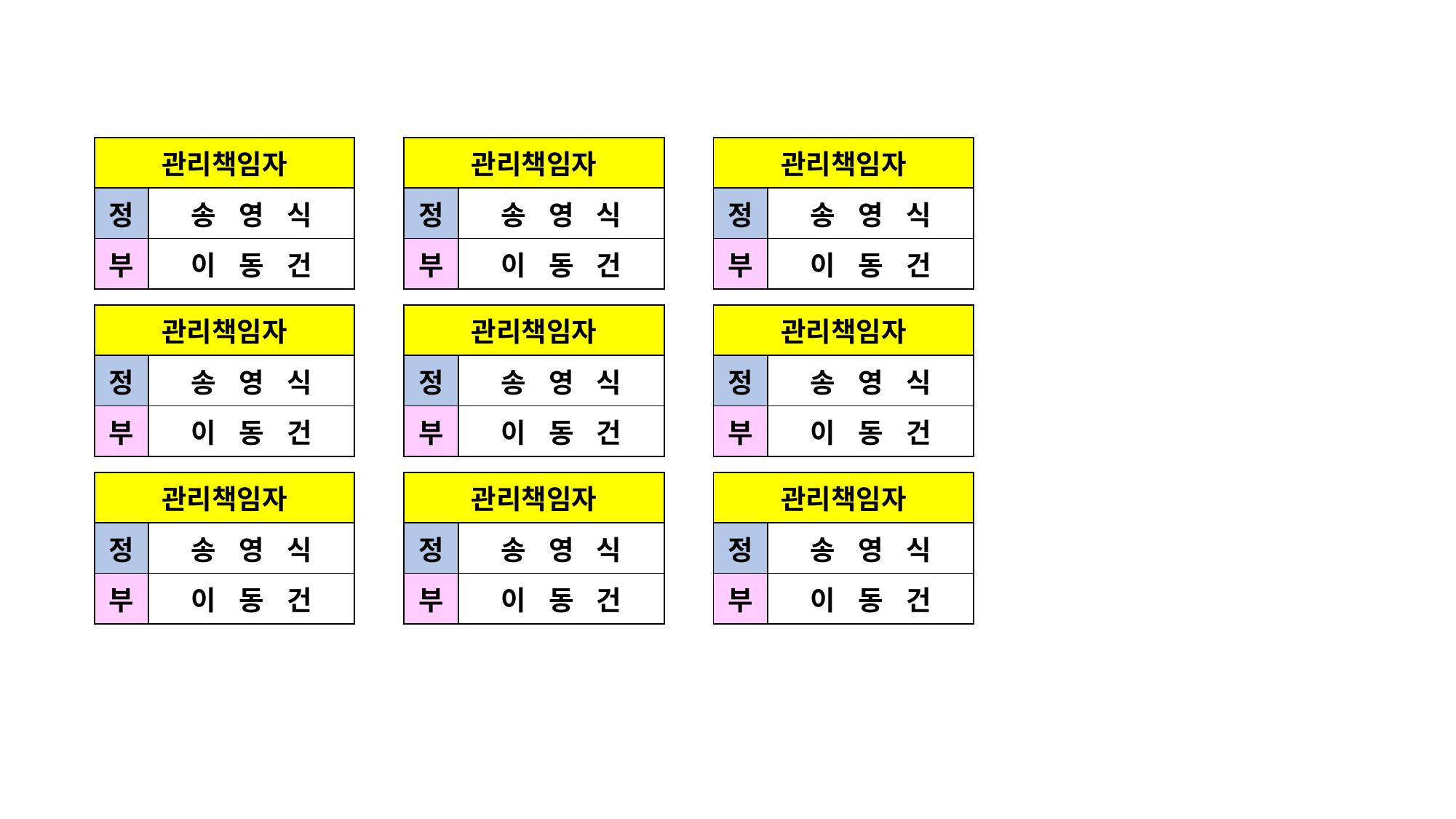

| 관리책임자 |  |
| --- | --- |
| 정 | 송 영 식 |
| 부 | 이 동 건 |
| 관리책임자 |  |
| --- | --- |
| 정 | 송 영 식 |
| 부 | 이 동 건 |
| 관리책임자 |  |
| --- | --- |
| 정 | 송 영 식 |
| 부 | 이 동 건 |
| 관리책임자 |  |
| --- | --- |
| 정 | 송 영 식 |
| 부 | 이 동 건 |
| 관리책임자 |  |
| --- | --- |
| 정 | 송 영 식 |
| 부 | 이 동 건 |
| 관리책임자 |  |
| --- | --- |
| 정 | 송 영 식 |
| 부 | 이 동 건 |
| 관리책임자 |  |
| --- | --- |
| 정 | 송 영 식 |
| 부 | 이 동 건 |
| 관리책임자 |  |
| --- | --- |
| 정 | 송 영 식 |
| 부 | 이 동 건 |
| 관리책임자 |  |
| --- | --- |
| 정 | 송 영 식 |
| 부 | 이 동 건 |